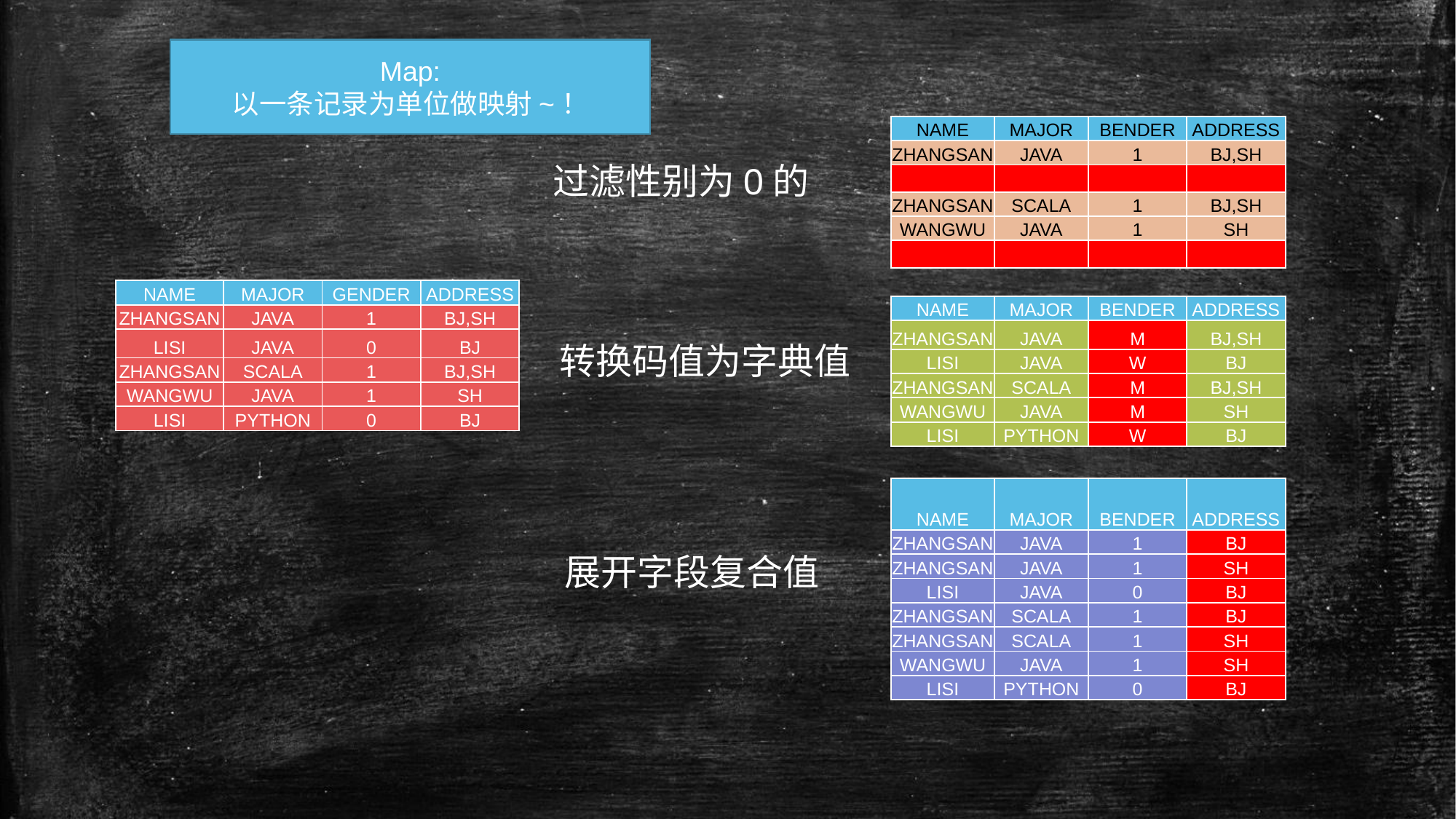

Map:
以一条记录为单位做映射~！
| NAME | MAJOR | BENDER | ADDRESS |
| --- | --- | --- | --- |
| ZHANGSAN | JAVA | 1 | BJ,SH |
|  |  |  |  |
| ZHANGSAN | SCALA | 1 | BJ,SH |
| WANGWU | JAVA | 1 | SH |
|  |  |  |  |
过滤性别为0的
| NAME | MAJOR | GENDER | ADDRESS |
| --- | --- | --- | --- |
| ZHANGSAN | JAVA | 1 | BJ,SH |
| LISI | JAVA | 0 | BJ |
| ZHANGSAN | SCALA | 1 | BJ,SH |
| WANGWU | JAVA | 1 | SH |
| LISI | PYTHON | 0 | BJ |
| NAME | MAJOR | BENDER | ADDRESS |
| --- | --- | --- | --- |
| ZHANGSAN | JAVA | M | BJ,SH |
| LISI | JAVA | W | BJ |
| ZHANGSAN | SCALA | M | BJ,SH |
| WANGWU | JAVA | M | SH |
| LISI | PYTHON | W | BJ |
转换码值为字典值
| NAME | MAJOR | BENDER | ADDRESS |
| --- | --- | --- | --- |
| ZHANGSAN | JAVA | 1 | BJ |
| ZHANGSAN | JAVA | 1 | SH |
| LISI | JAVA | 0 | BJ |
| ZHANGSAN | SCALA | 1 | BJ |
| ZHANGSAN | SCALA | 1 | SH |
| WANGWU | JAVA | 1 | SH |
| LISI | PYTHON | 0 | BJ |
展开字段复合值